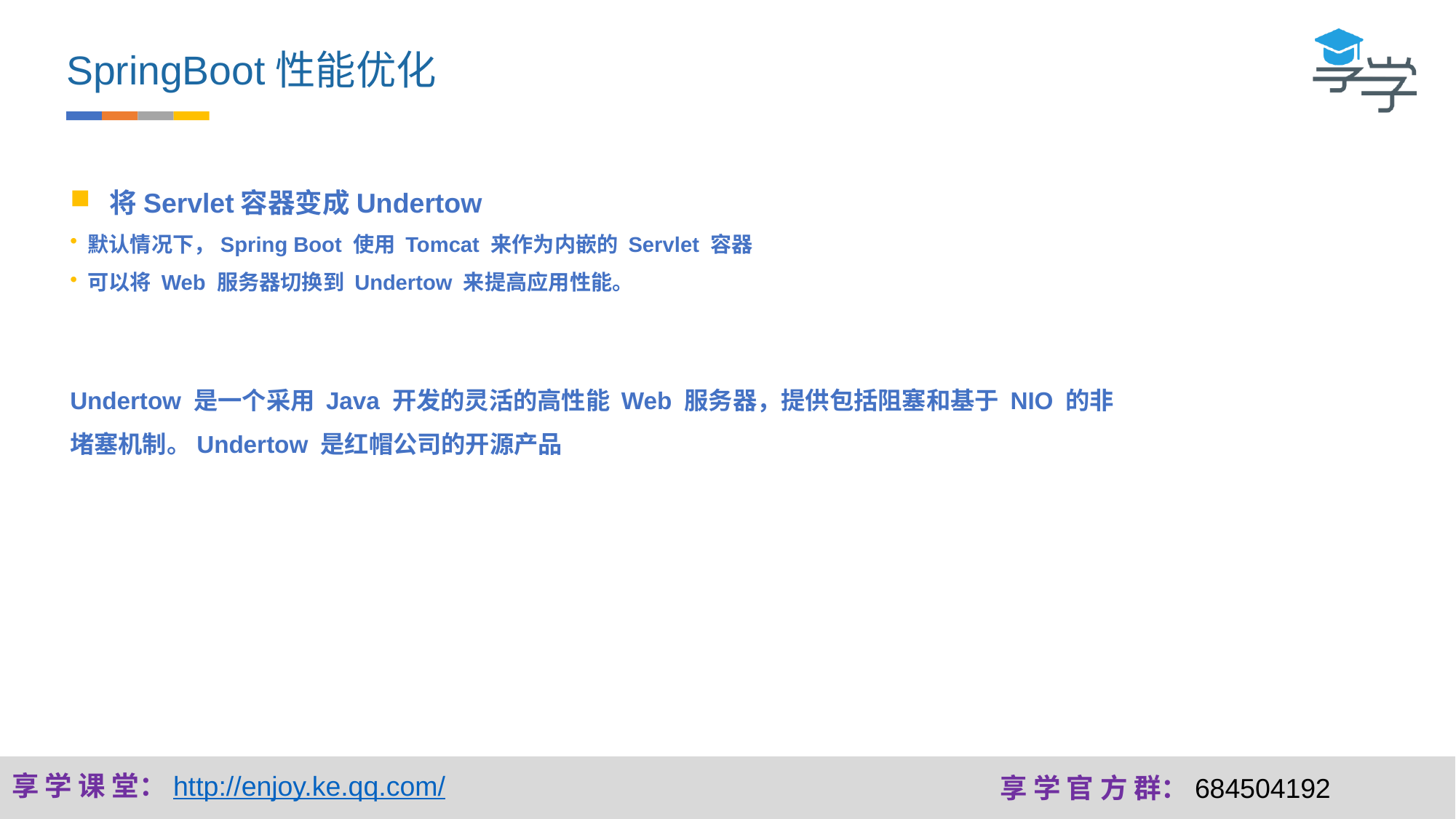

SpringBoot性能优化

  将Servlet容器变成Undertow
 默认情况下，Spring Boot 使用 Tomcat 来作为内嵌的 Servlet 容器
 可以将 Web 服务器切换到 Undertow 来提高应用性能。

Undertow 是一个采用 Java 开发的灵活的高性能 Web 服务器，提供包括阻塞和基于 NIO 的非堵塞机制。Undertow 是红帽公司的开源产品